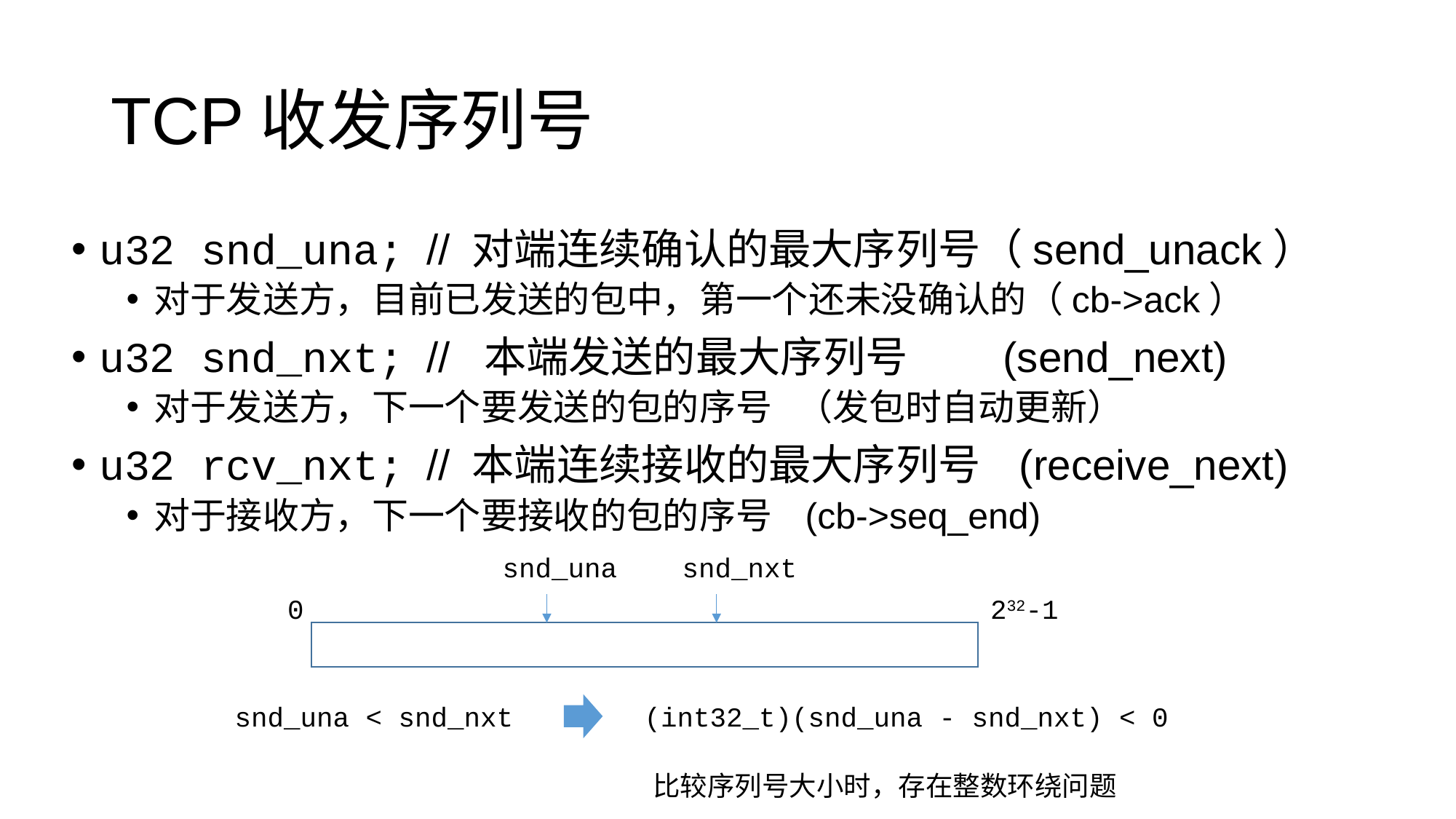

# TCP收发序列号
u32 snd_una;	// 对端连续确认的最大序列号（send_unack）
对于发送方，目前已发送的包中，第一个还未没确认的（cb->ack）
u32 snd_nxt;	//  本端发送的最大序列号         (send_next)
对于发送方，下一个要发送的包的序号   （发包时自动更新）
u32 rcv_nxt;	// 本端连续接收的最大序列号   (receive_next)
对于接收方，下一个要接收的包的序号   (cb->seq_end)

snd_una
snd_nxt
0
232-1

snd_una < snd_nxt

(int32_t)(snd_una - snd_nxt) < 0
比较序列号大小时，存在整数环绕问题